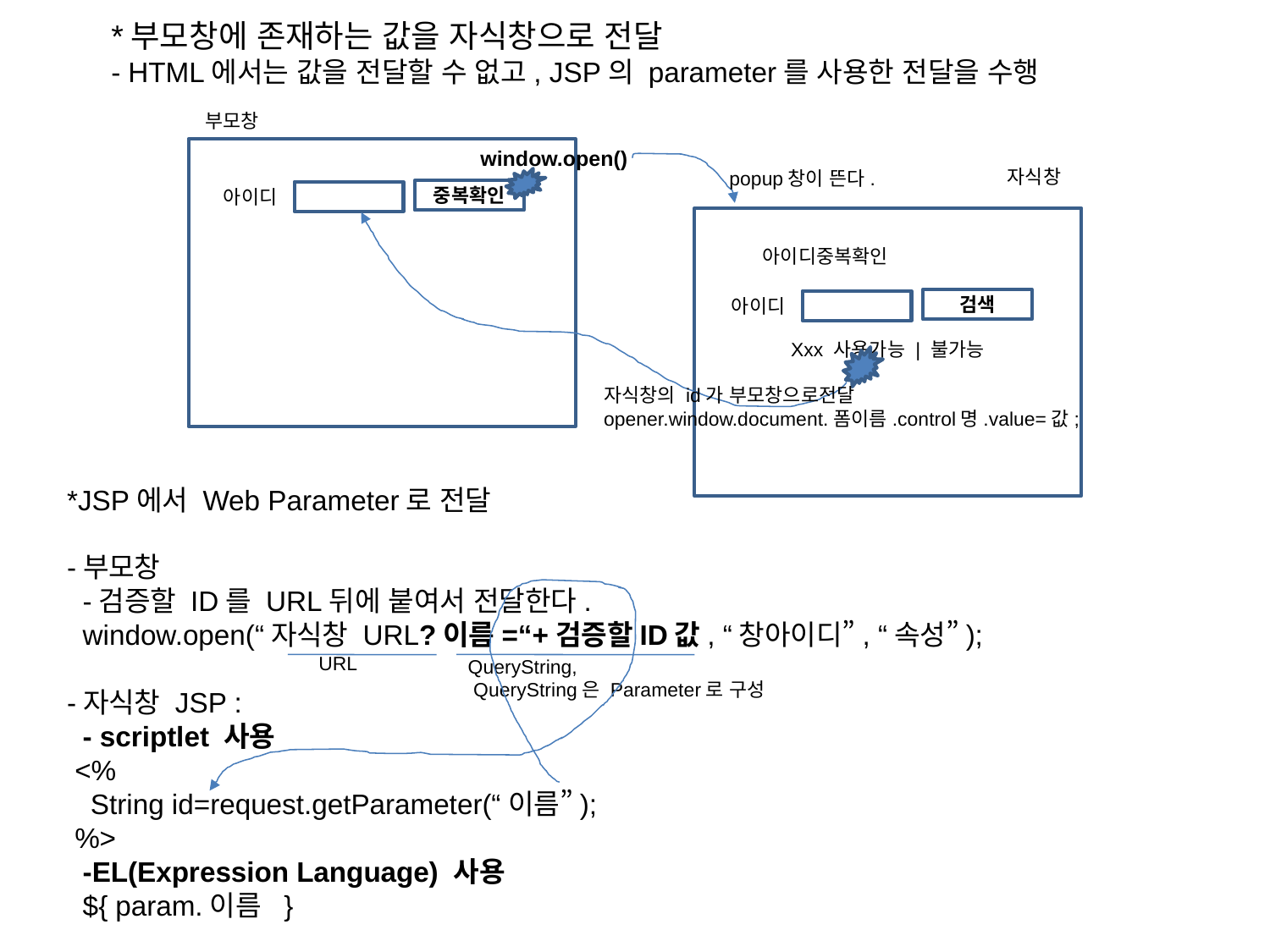

*부모창에 존재하는 값을 자식창으로 전달
- HTML에서는 값을 전달할 수 없고, JSP의 parameter를 사용한 전달을 수행
부모창

window.open()

자식창
popup창이 뜬다.

아이디
중복확인

아이디중복확인
아이디
검색

Xxx 사용가능 | 불가능

자식창의 id가 부모창으로전달
opener.window.document.폼이름.control명.value=값;
*JSP에서 Web Parameter로 전달

-부모창
  -검증할 ID를 URL뒤에 붙여서 전달한다.
  window.open(“자식창 URL?이름=“+검증할ID값, “창아이디”, “속성”);

-자식창 JSP :
  - scriptlet 사용
 <%
   String id=request.getParameter(“이름”);
 %>
  -EL(Expression Language) 사용
  ${ param.이름  }

URL
QueryString,
 QueryString은 Parameter로 구성